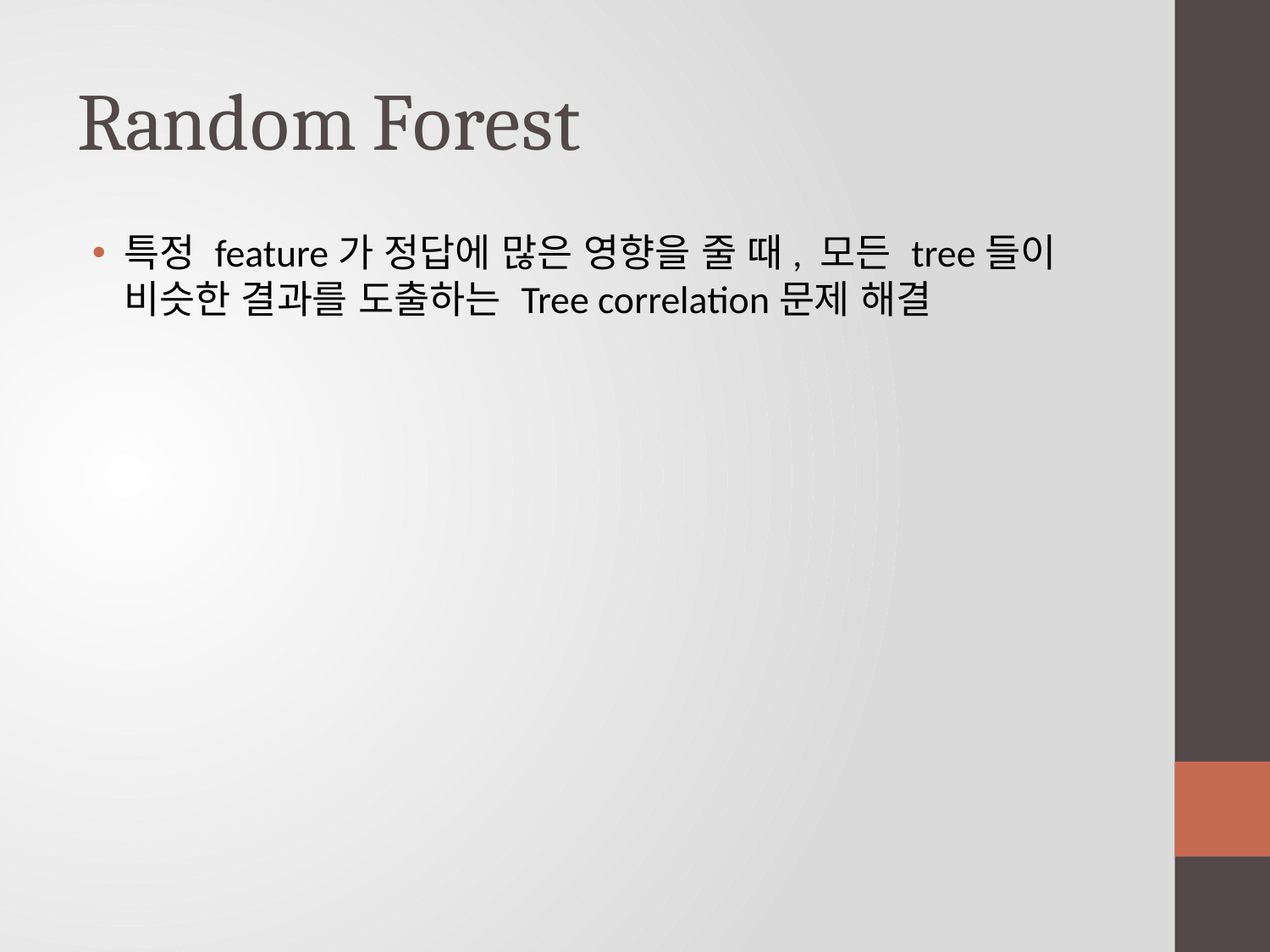

# Random Forest
특정 feature가 정답에 많은 영향을 줄 때, 모든 tree들이 비슷한 결과를 도출하는 Tree correlation문제 해결